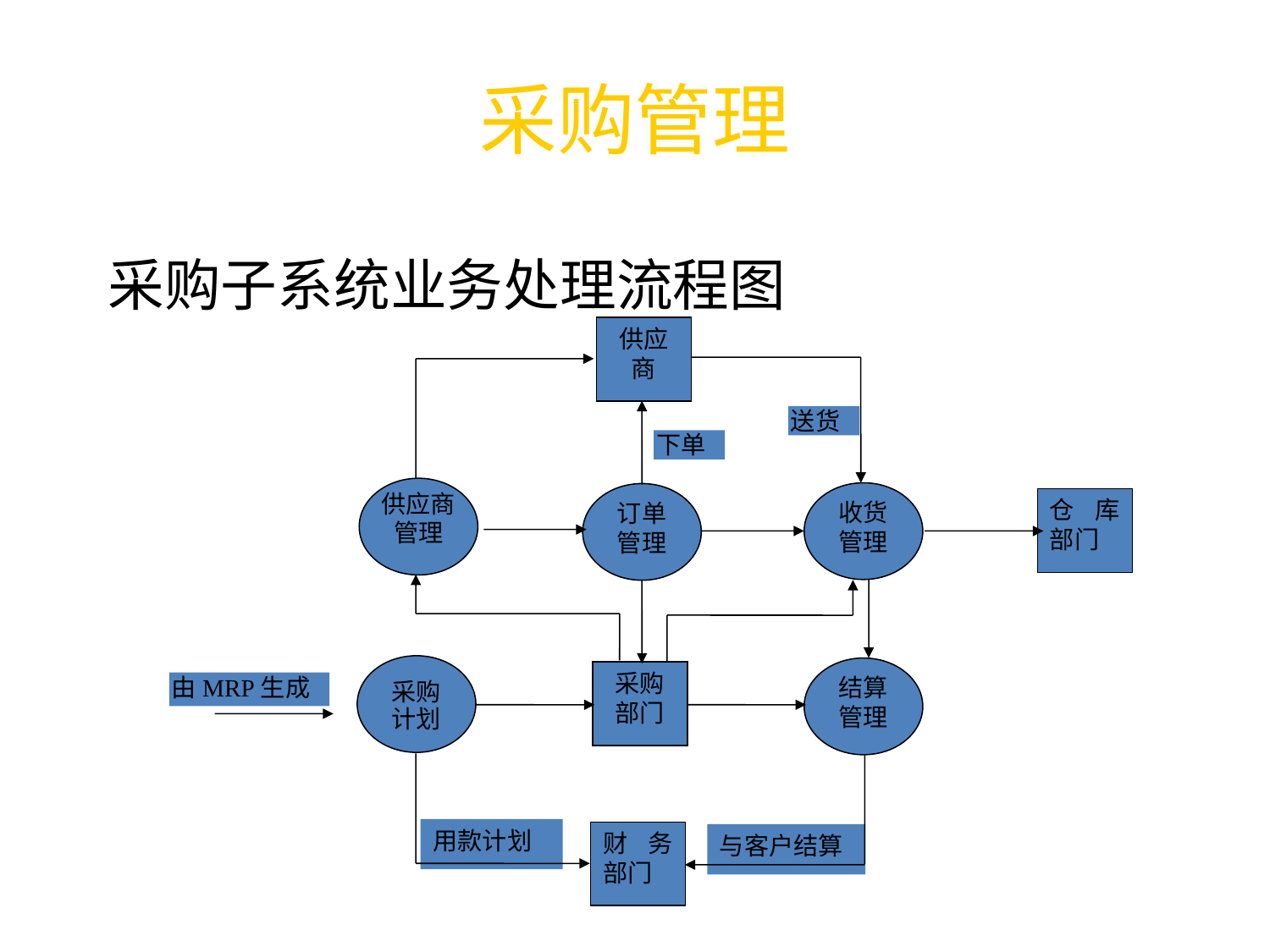

# 采购管理
采购子系统业务处理流程图
供应商

送货
下单
供应商
管理
收货
管理
订单
管理
仓库部门

采购
计划
结算
管理
采购部门
由MRP生成

用款计划
财务部门
与客户结算